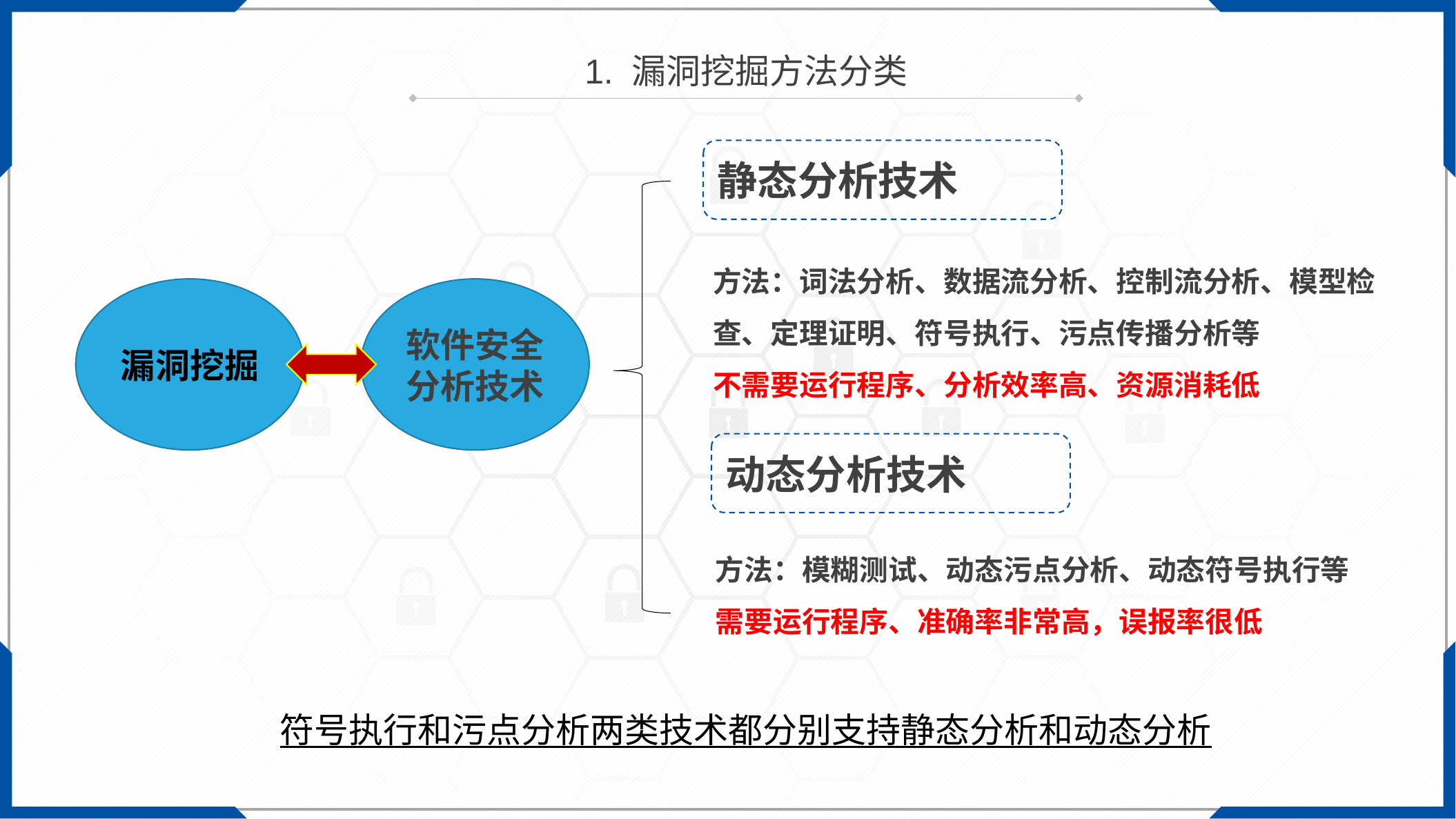

1. 漏洞挖掘方法分类
静态分析技术

方法：词法分析、数据流分析、控制流分析、模型检查、定理证明、符号执行、污点传播分析等
不需要运行程序、分析效率高、资源消耗低
漏洞挖掘
软件安全分析技术

动态分析技术
方法：模糊测试、动态污点分析、动态符号执行等
需要运行程序、准确率非常高，误报率很低
符号执行和污点分析两类技术都分别支持静态分析和动态分析